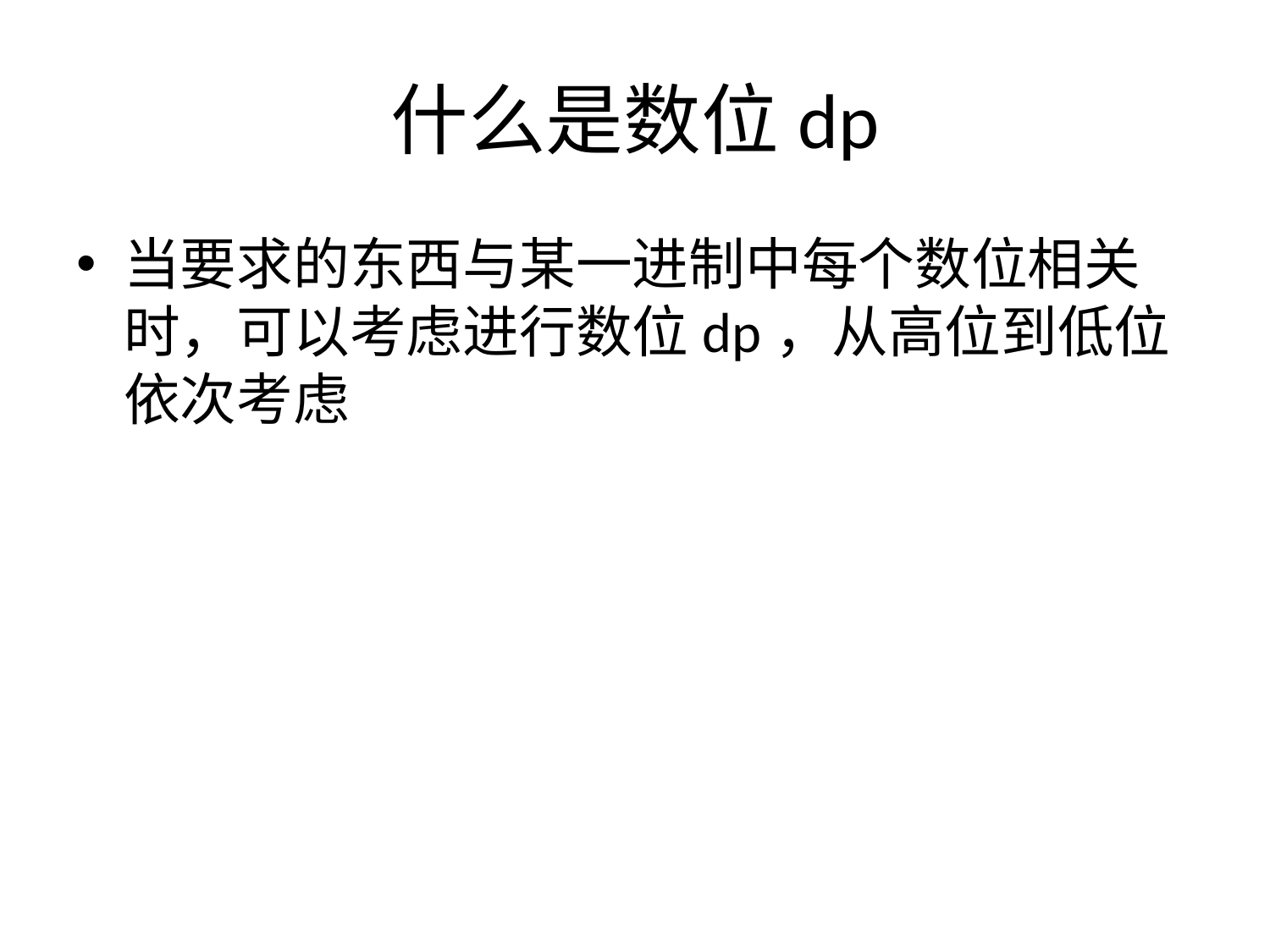

# 什么是数位dp
当要求的东西与某一进制中每个数位相关时，可以考虑进行数位dp，从高位到低位依次考虑